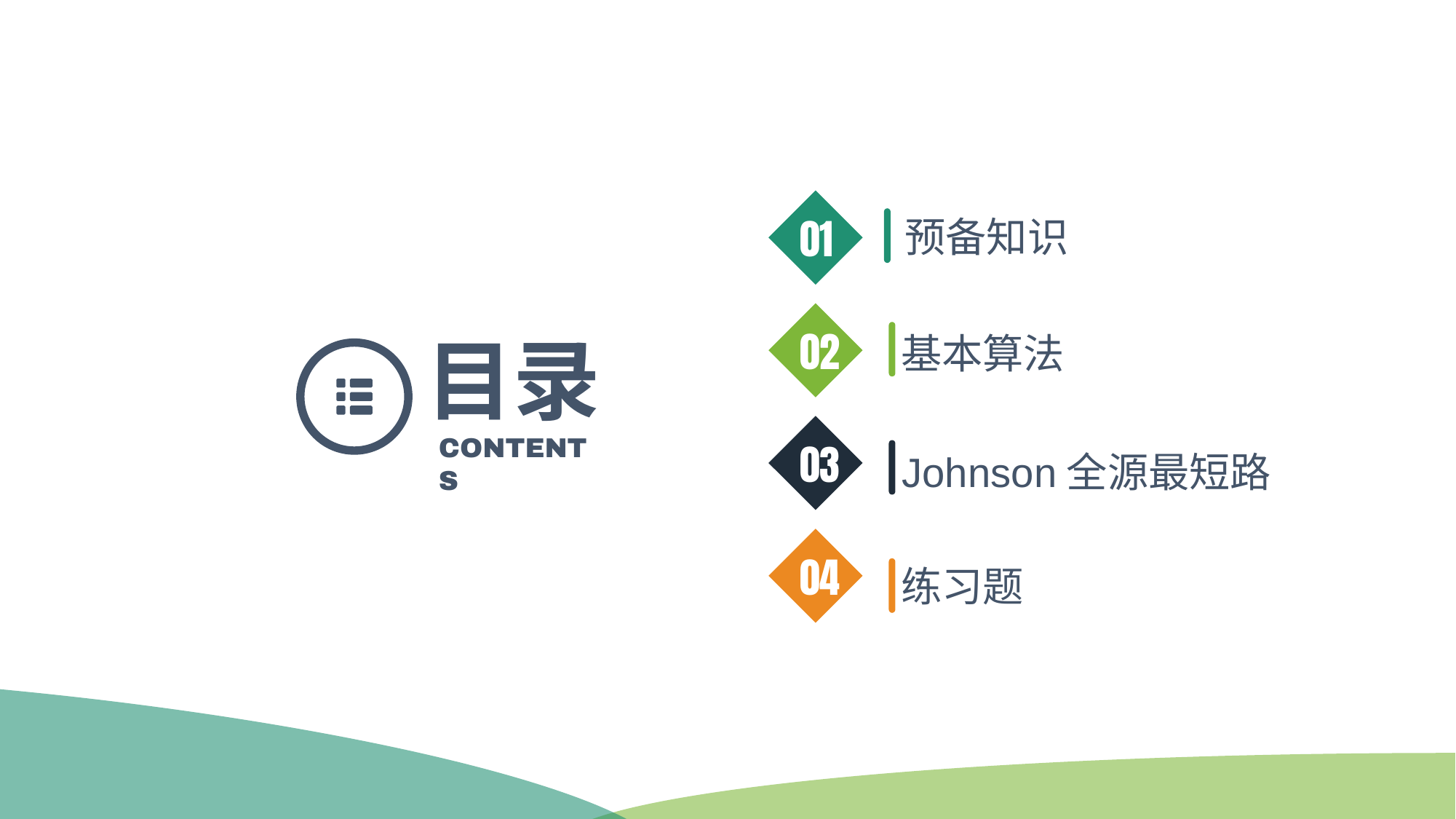

01
预备知识

02
基本算法

03
Johnson全源最短路

04
练习题

目录

CONTENTS